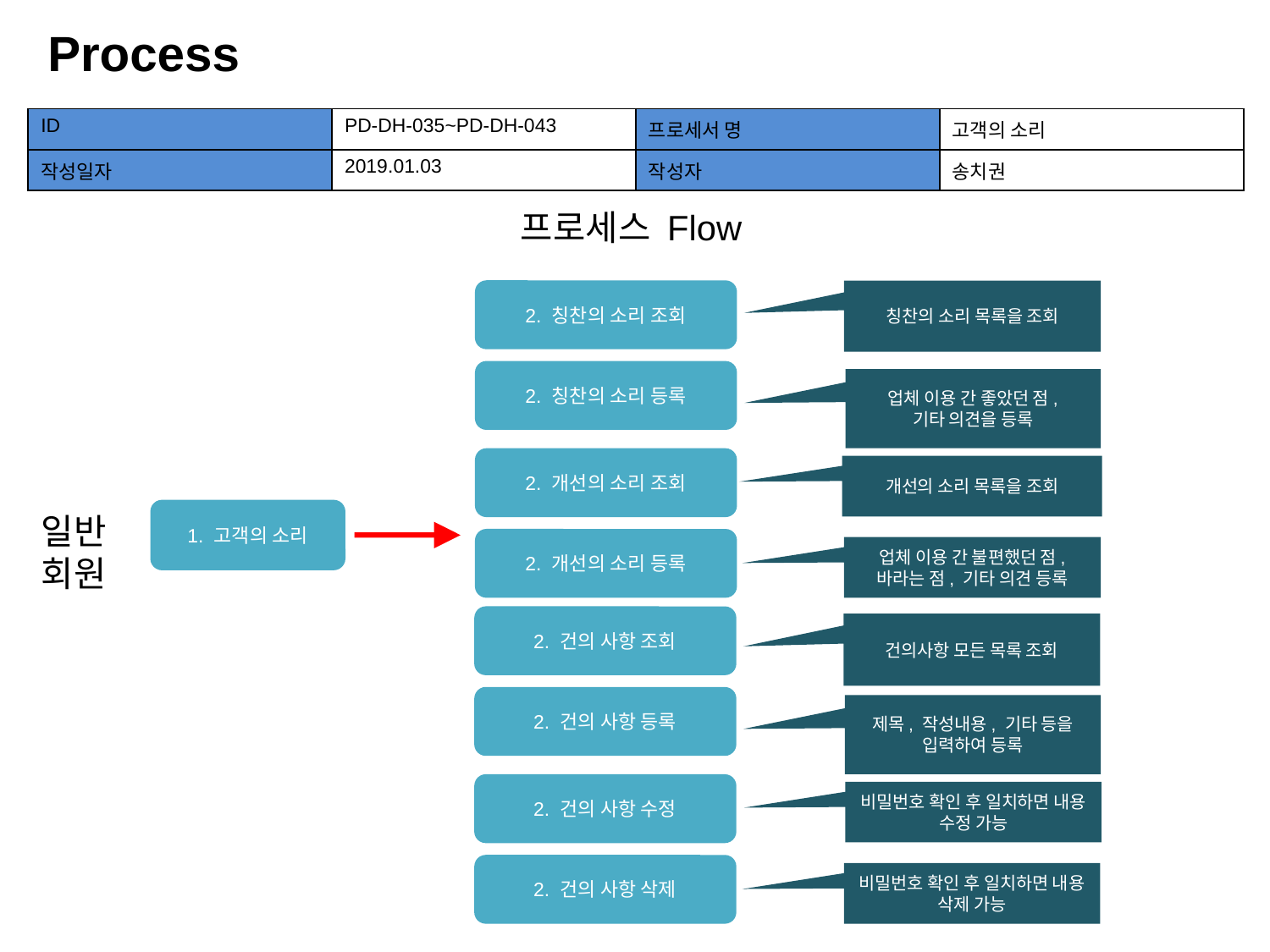

Process

| ID | PD-DH-035~PD-DH-043 | 프로세서 명 | 고객의 소리 |
| --- | --- | --- | --- |
| 작성일자 | 2019.01.03 | 작성자 | 송치권 |
프로세스 Flow
2. 칭찬의 소리 조회
칭찬의 소리 목록을 조회
2. 칭찬의 소리 등록
업체 이용 간 좋았던 점,
기타 의견을 등록
2. 개선의 소리 조회
개선의 소리 목록을 조회
1. 고객의 소리
일반
회원
2. 개선의 소리 등록
업체 이용 간 불편했던 점,
바라는 점, 기타 의견 등록
2. 건의 사항 조회
건의사항 모든 목록 조회
2. 건의 사항 등록
제목, 작성내용, 기타 등을
입력하여 등록
2. 건의 사항 수정
비밀번호 확인 후 일치하면 내용 수정 가능
2. 건의 사항 삭제
비밀번호 확인 후 일치하면 내용 삭제 가능